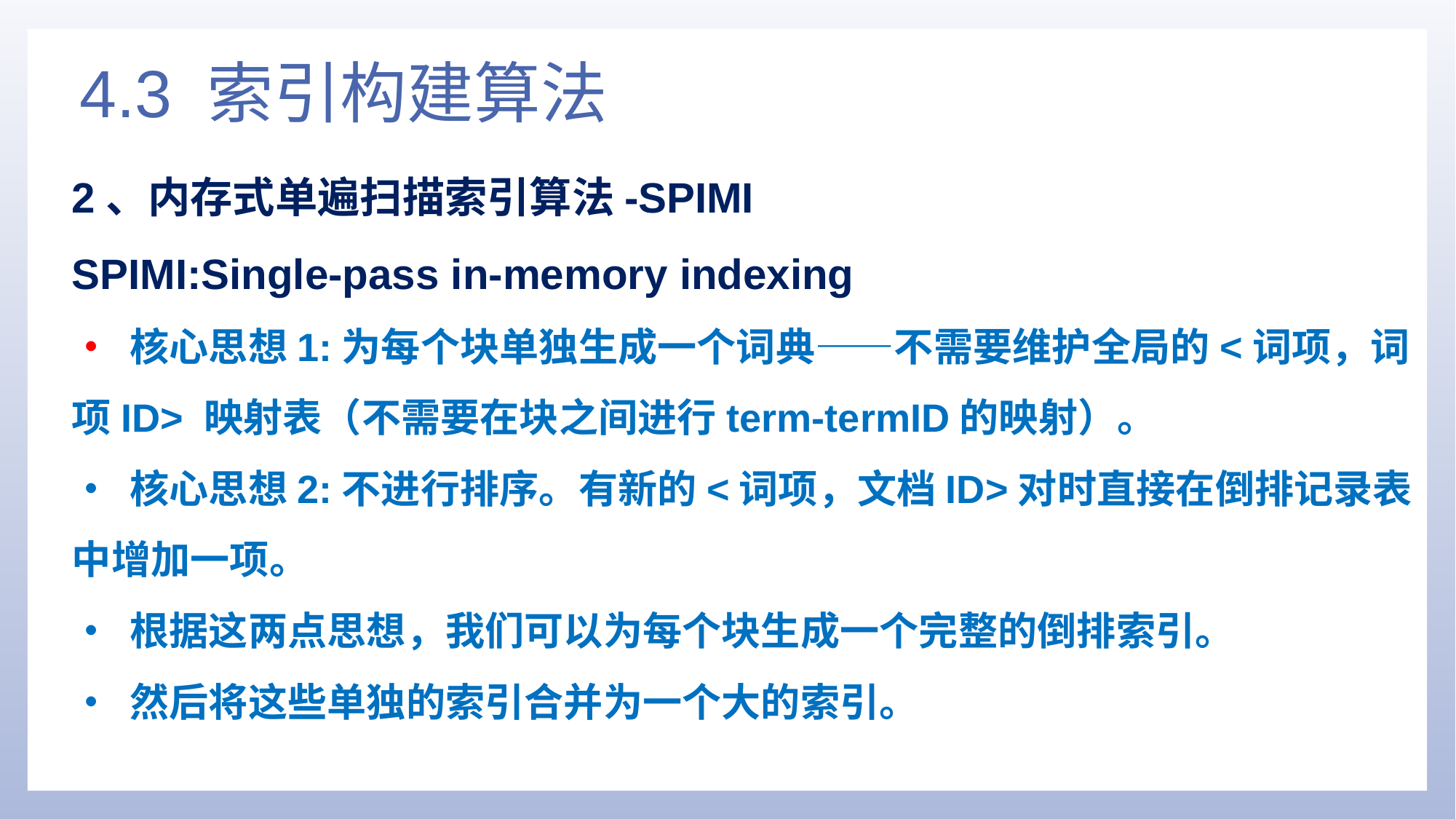

# 4.3 索引构建算法
2、内存式单遍扫描索引算法-SPIMI
SPIMI:Single-pass in-memory indexing
• 核心思想1:为每个块单独生成一个词典——不需要维护全局的<词项，词项ID> 映射表（不需要在块之间进行term-termID的映射）。
• 核心思想2:不进行排序。有新的<词项，文档ID>对时直接在倒排记录表中增加一项。
• 根据这两点思想，我们可以为每个块生成一个完整的倒排索引。
• 然后将这些单独的索引合并为一个大的索引。